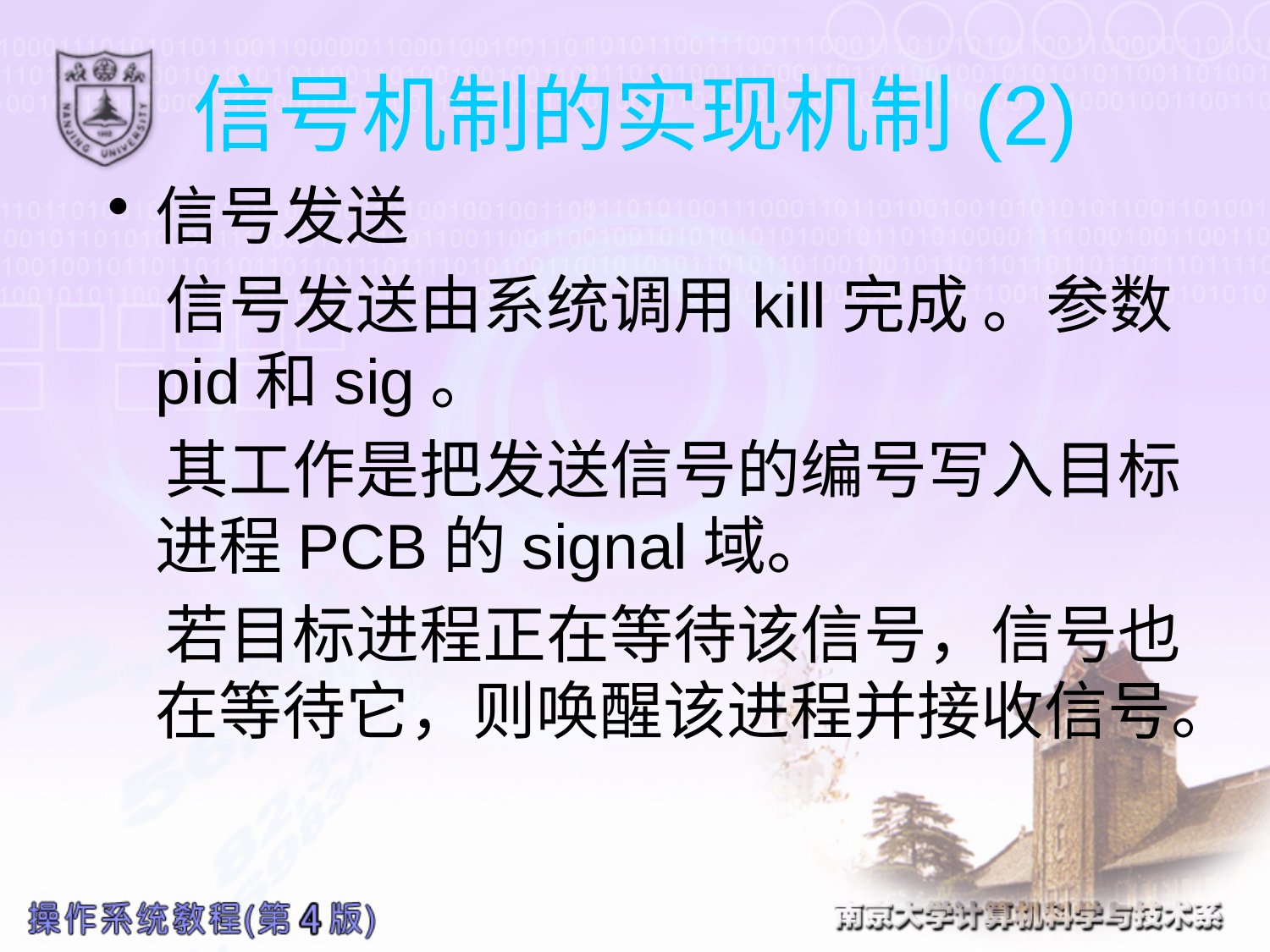

# 信号机制的实现机制(2)
信号发送
   信号发送由系统调用kill完成 。参数pid和sig。
   其工作是把发送信号的编号写入目标进程PCB的signal域。
   若目标进程正在等待该信号，信号也在等待它，则唤醒该进程并接收信号。